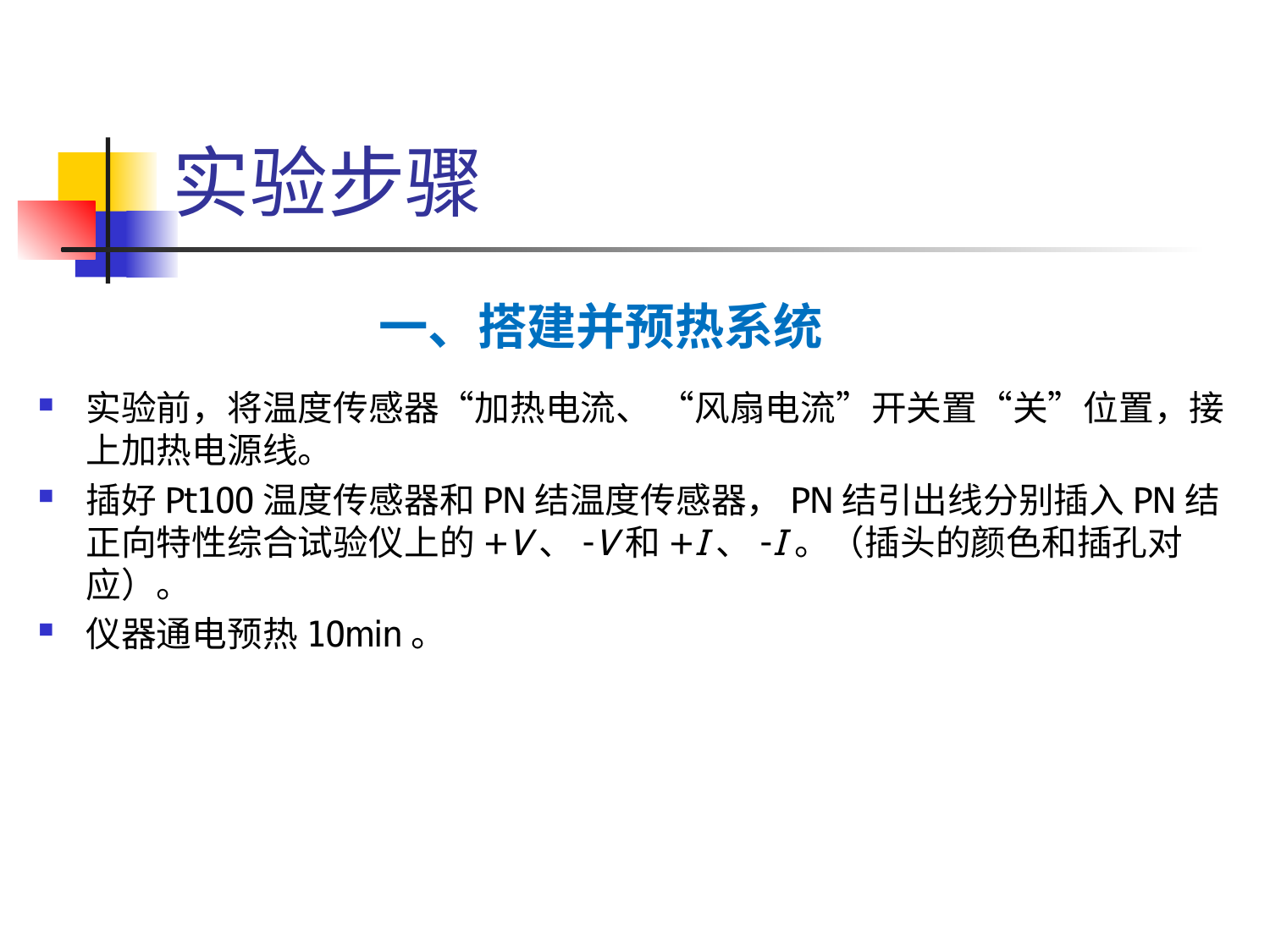

# 实验步骤
一、搭建并预热系统
实验前，将温度传感器“加热电流、 “风扇电流”开关置“关”位置，接上加热电源线。
插好Pt100温度传感器和PN结温度传感器，PN结引出线分别插入PN结正向特性综合试验仪上的+V、-V和+I、-I。（插头的颜色和插孔对应）。
仪器通电预热10min。